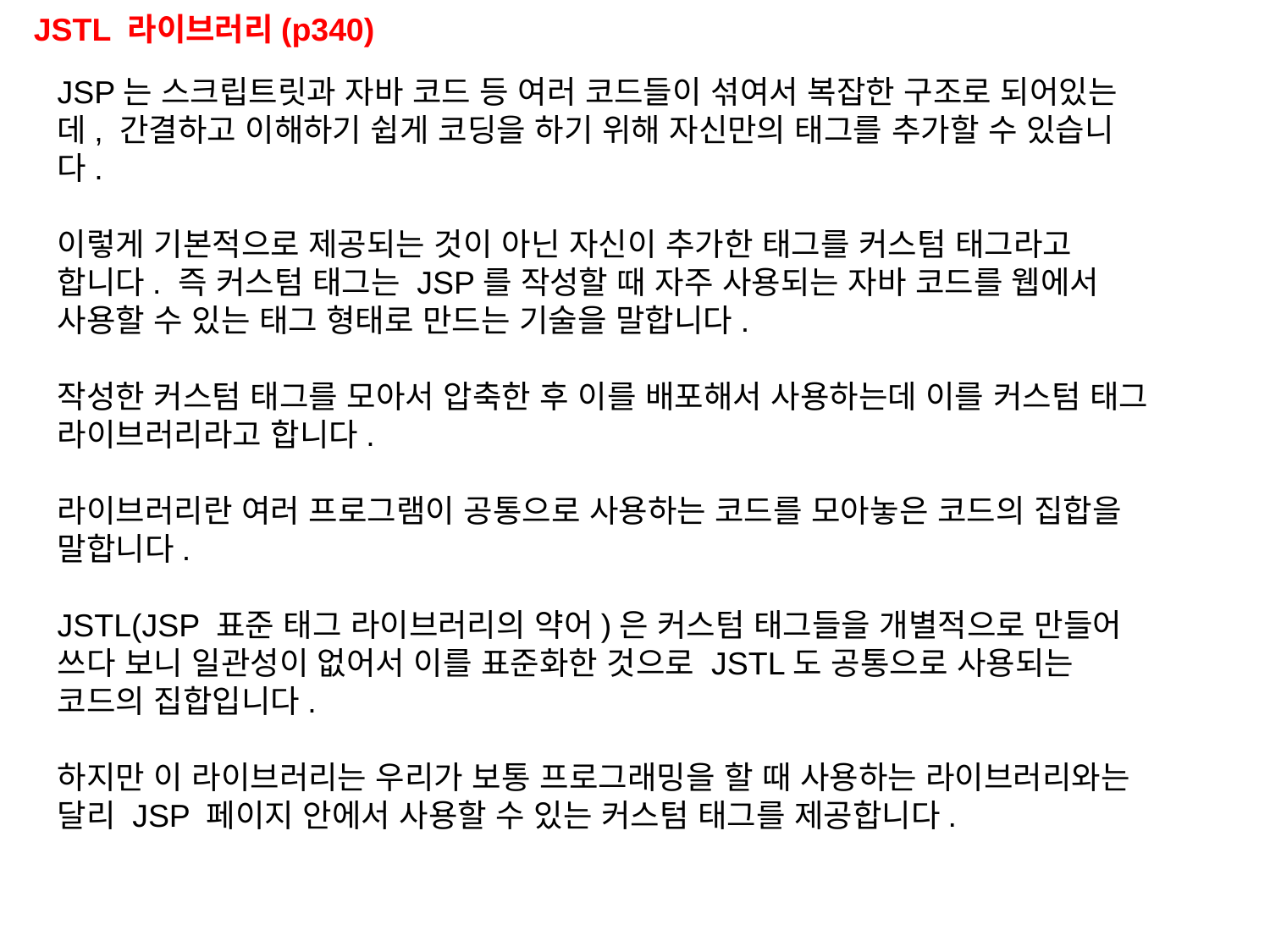

JSTL 라이브러리(p340)

JSP는 스크립트릿과 자바 코드 등 여러 코드들이 섞여서 복잡한 구조로 되어있는데, 간결하고 이해하기 쉽게 코딩을 하기 위해 자신만의 태그를 추가할 수 있습니다.

이렇게 기본적으로 제공되는 것이 아닌 자신이 추가한 태그를 커스텀 태그라고 합니다. 즉 커스텀 태그는 JSP를 작성할 때 자주 사용되는 자바 코드를 웹에서 사용할 수 있는 태그 형태로 만드는 기술을 말합니다.

작성한 커스텀 태그를 모아서 압축한 후 이를 배포해서 사용하는데 이를 커스텀 태그 라이브러리라고 합니다.

라이브러리란 여러 프로그램이 공통으로 사용하는 코드를 모아놓은 코드의 집합을 말합니다.

JSTL(JSP 표준 태그 라이브러리의 약어)은 커스텀 태그들을 개별적으로 만들어 쓰다 보니 일관성이 없어서 이를 표준화한 것으로 JSTL도 공통으로 사용되는 코드의 집합입니다.

하지만 이 라이브러리는 우리가 보통 프로그래밍을 할 때 사용하는 라이브러리와는 달리 JSP 페이지 안에서 사용할 수 있는 커스텀 태그를 제공합니다.